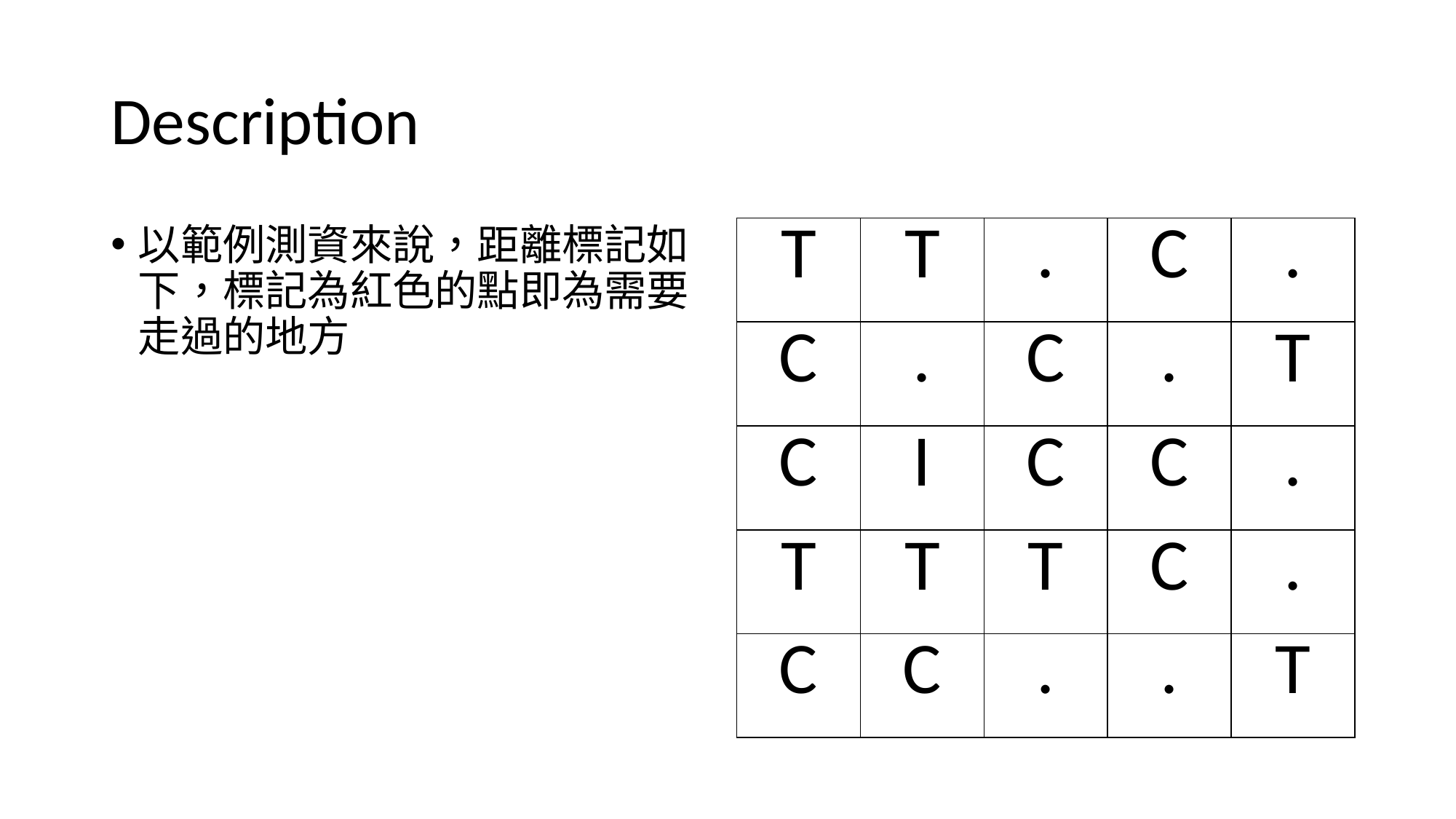

# Description
| T | T | . | C | . |
| --- | --- | --- | --- | --- |
| C | . | C | . | T |
| C | I | C | C | . |
| T | T | T | C | . |
| C | C | . | . | T |
以範例測資來說，距離標記如下，標記為紅色的點即為需要走過的地方